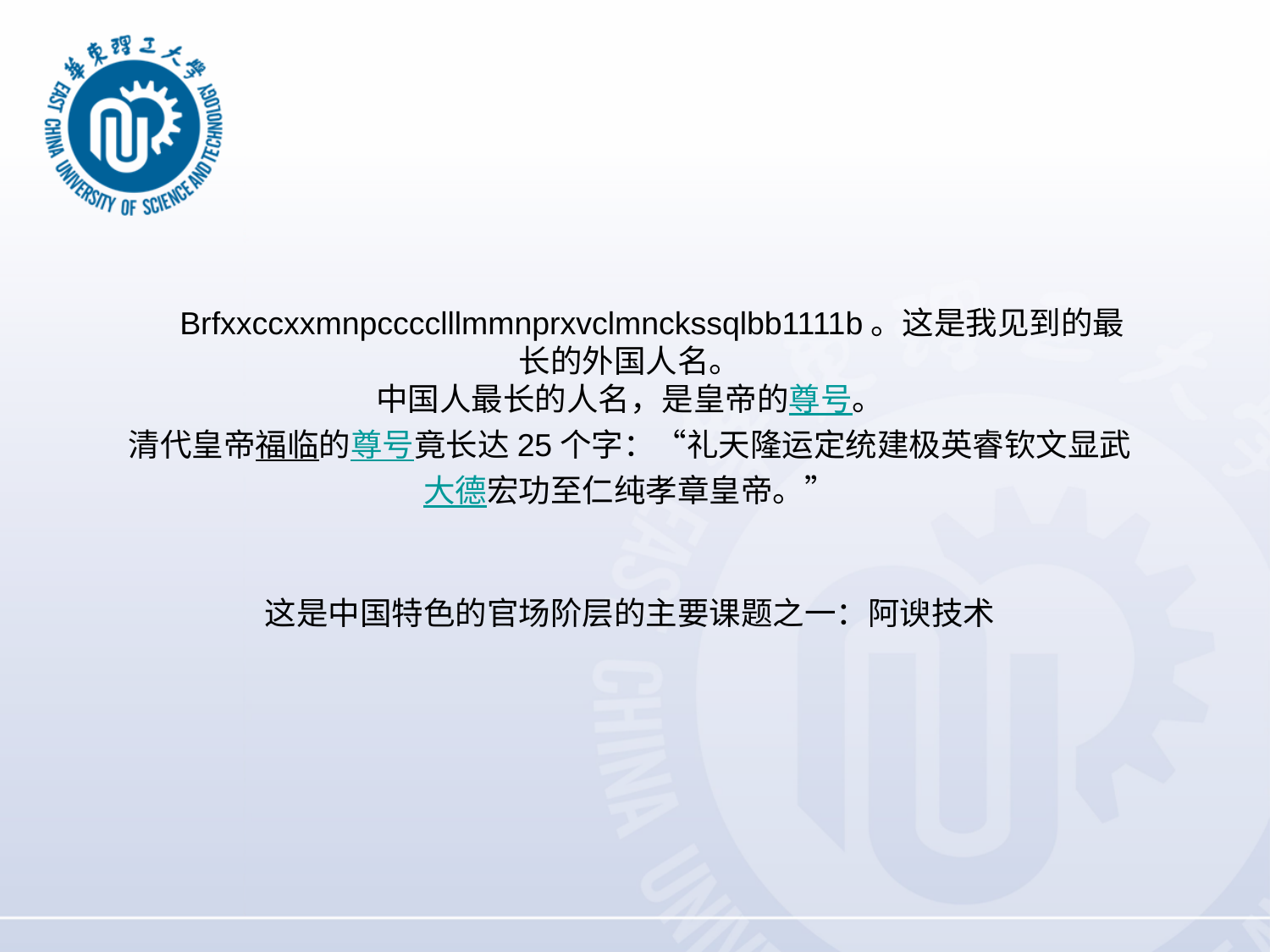

Brfxxccxxmnpcccclllmmnprxvclmnckssqlbb1111b。这是我见到的最长的外国人名。
中国人最长的人名，是皇帝的尊号。
清代皇帝福临的尊号竟长达25个字：“礼天隆运定统建极英睿钦文显武大德宏功至仁纯孝章皇帝。”

这是中国特色的官场阶层的主要课题之一：阿谀技术